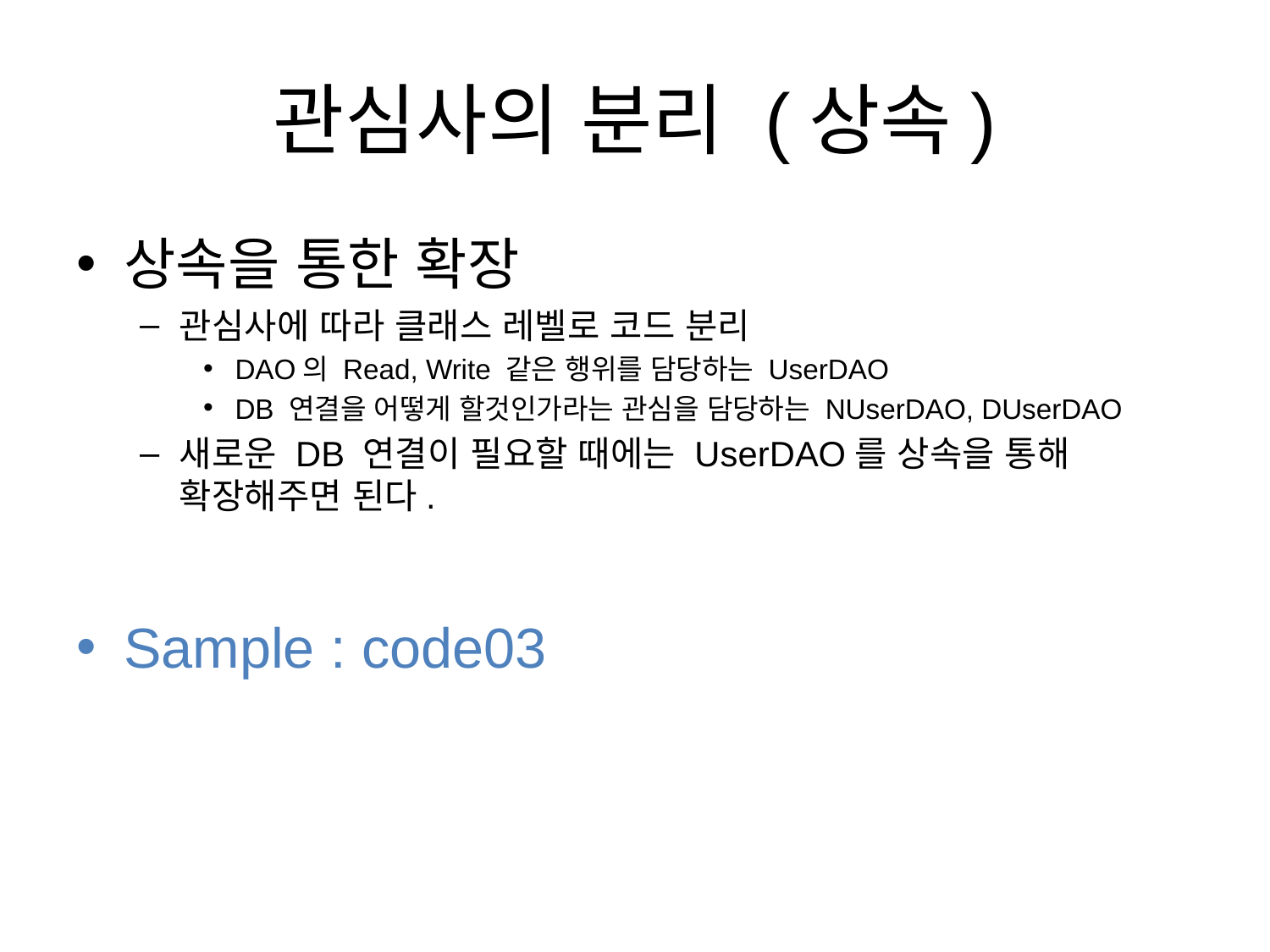

# 관심사의 분리 (상속)
상속을 통한 확장
관심사에 따라 클래스 레벨로 코드 분리
DAO의 Read, Write 같은 행위를 담당하는 UserDAO
DB 연결을 어떻게 할것인가라는 관심을 담당하는 NUserDAO, DUserDAO
새로운 DB 연결이 필요할 때에는 UserDAO를 상속을 통해 확장해주면 된다.

Sample : code03